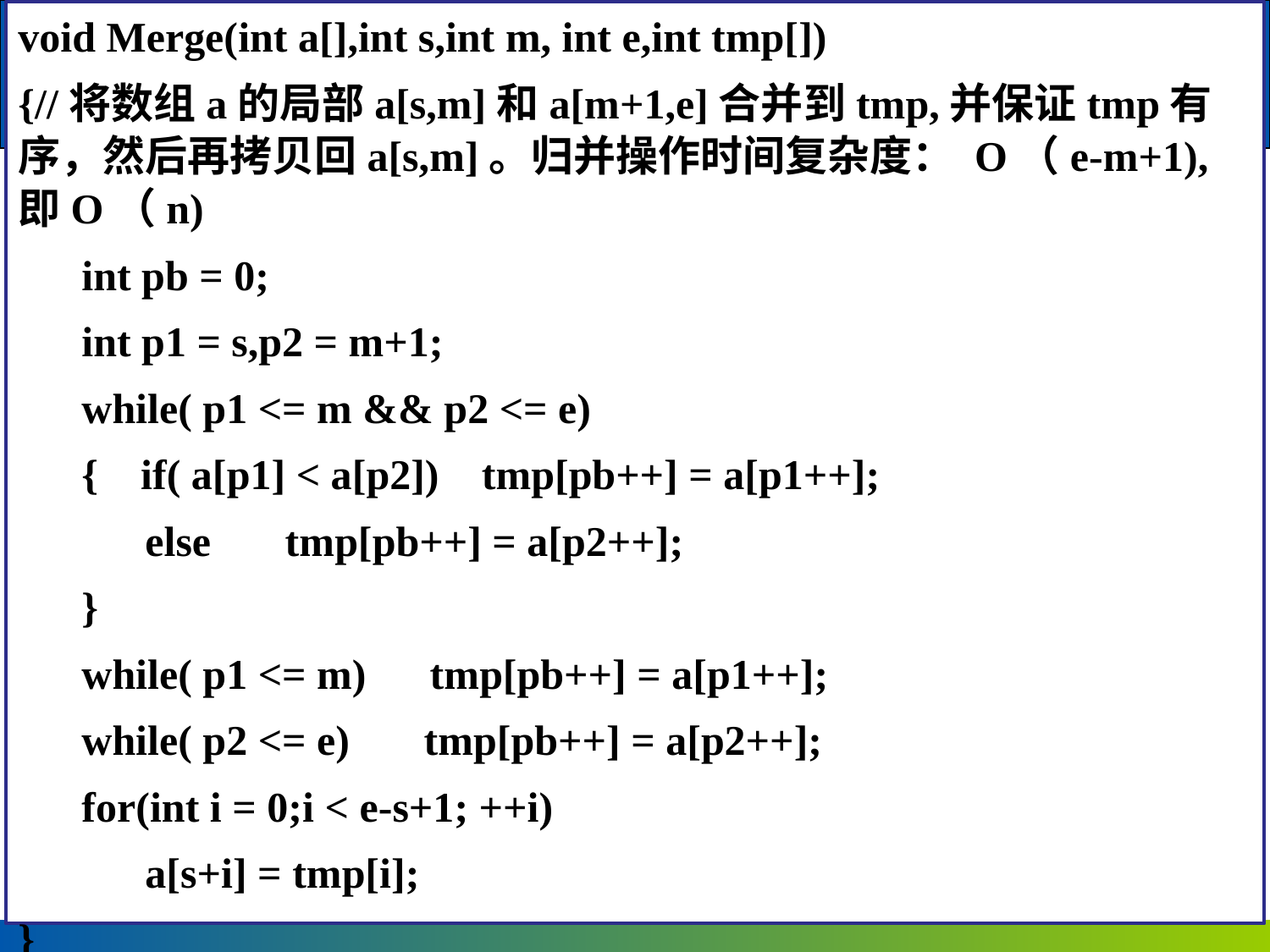

void Merge(int a[],int s,int m, int e,int tmp[])
{//将数组a的局部a[s,m]和a[m+1,e]合并到tmp,并保证tmp有序，然后再拷贝回a[s,m]。归并操作时间复杂度： O（e-m+1),即O（n)
int pb = 0;
int p1 = s,p2 = m+1;
while( p1 <= m && p2 <= e)
{    if( a[p1] < a[p2])    tmp[pb++] = a[p1++];
else       tmp[pb++] = a[p2++];
}
while( p1 <= m)      tmp[pb++] = a[p1++];
while( p2 <= e)       tmp[pb++] = a[p2++];
for(int i = 0;i < e-s+1; ++i)
a[s+i] = tmp[i];
}